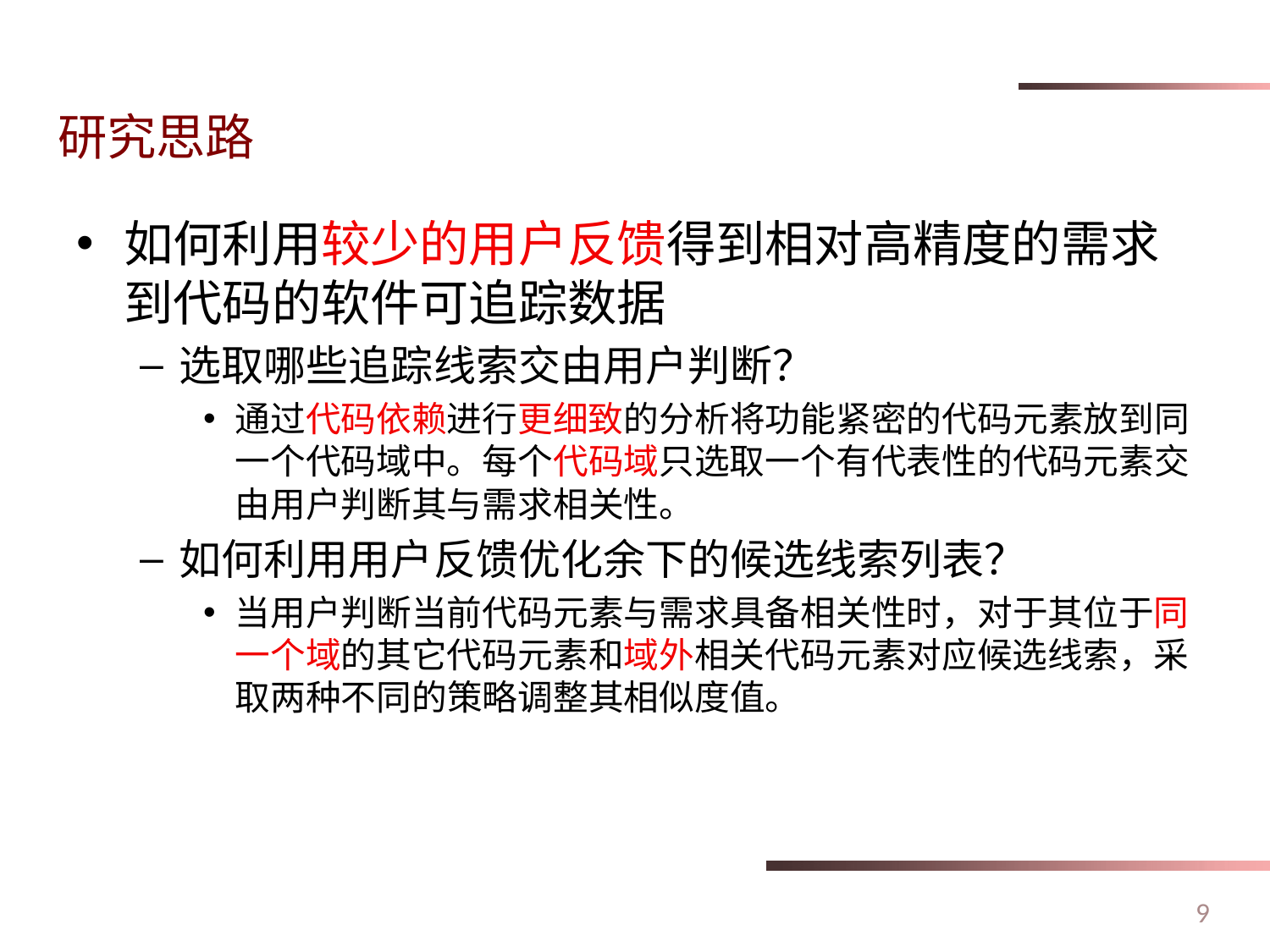

# 研究思路
如何利用较少的用户反馈得到相对高精度的需求到代码的软件可追踪数据
选取哪些追踪线索交由用户判断？
通过代码依赖进行更细致的分析将功能紧密的代码元素放到同一个代码域中。每个代码域只选取一个有代表性的代码元素交由用户判断其与需求相关性。
如何利用用户反馈优化余下的候选线索列表？
当用户判断当前代码元素与需求具备相关性时，对于其位于同一个域的其它代码元素和域外相关代码元素对应候选线索，采取两种不同的策略调整其相似度值。
9